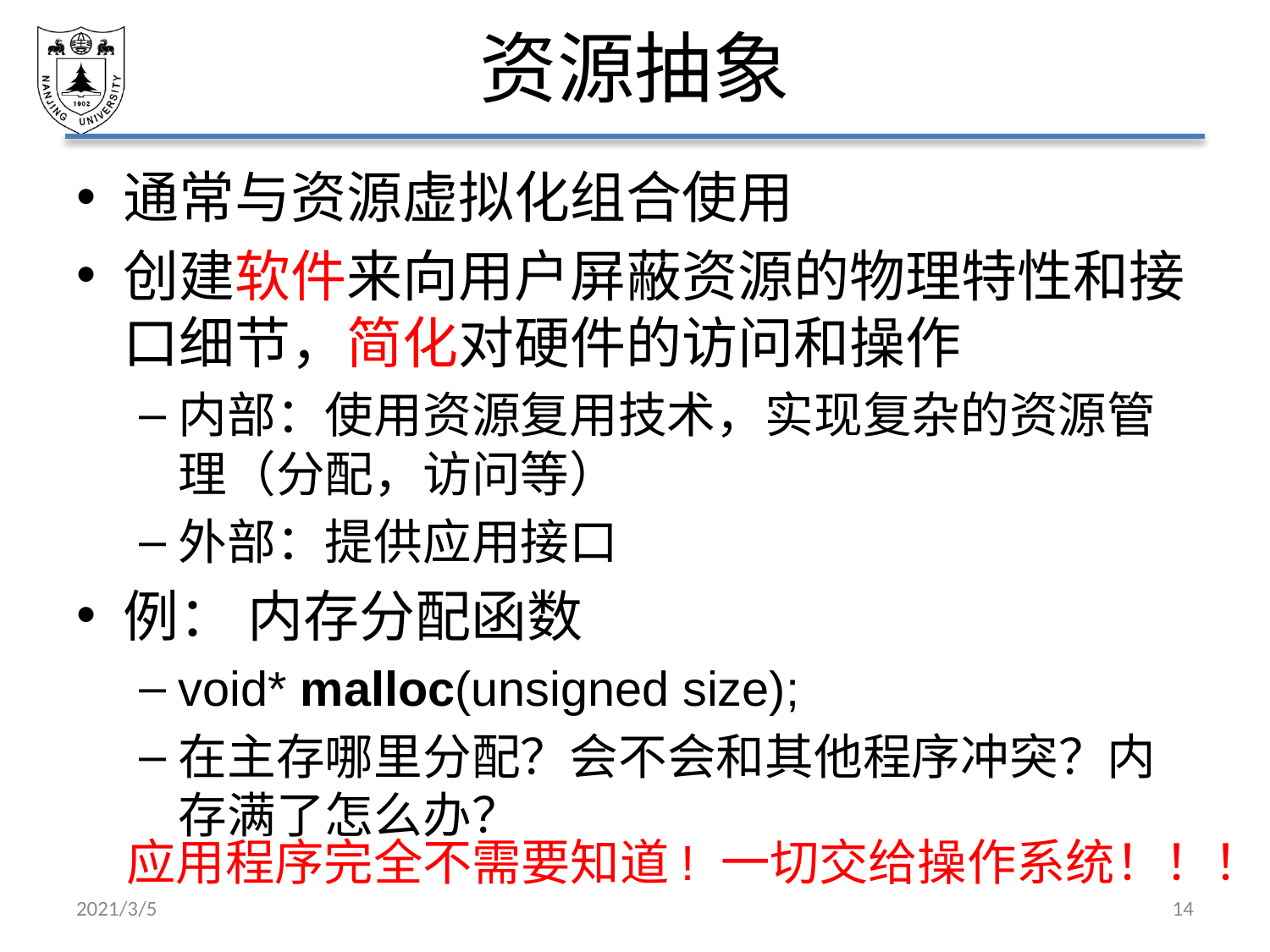

# 资源抽象
通常与资源虚拟化组合使用
创建软件来向用户屏蔽资源的物理特性和接口细节，简化对硬件的访问和操作
内部：使用资源复用技术，实现复杂的资源管理（分配，访问等）
外部：提供应用接口
例： 内存分配函数
void* malloc(unsigned size);
在主存哪里分配？会不会和其他程序冲突？内存满了怎么办？

应用程序完全不需要知道! 一切交给操作系统！！！
2021/3/5
14